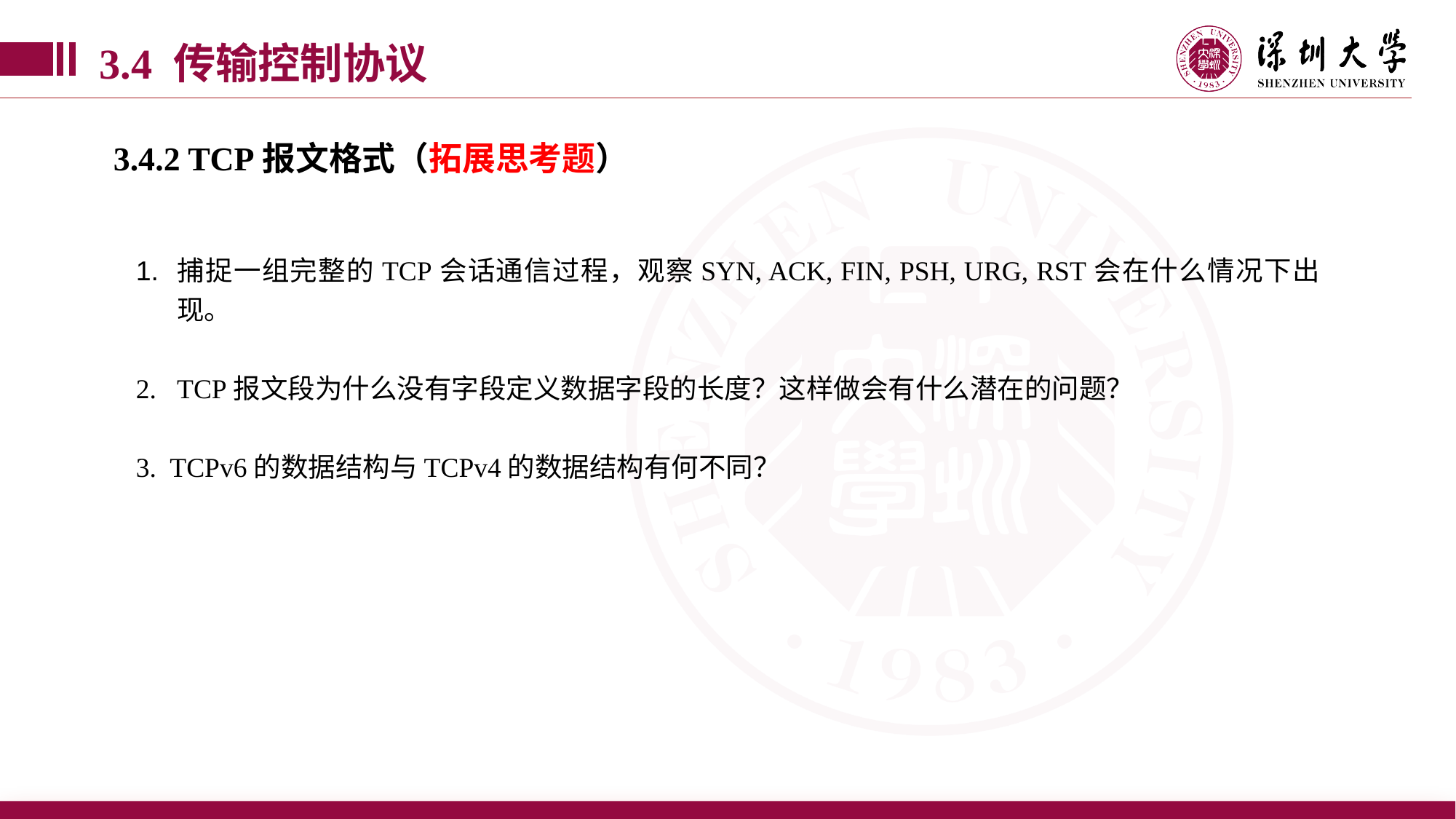

3.4 传输控制协议

3.4.2 TCP报文格式（拓展思考题）
捕捉一组完整的TCP会话通信过程，观察SYN, ACK, FIN, PSH, URG, RST会在什么情况下出现。

TCP报文段为什么没有字段定义数据字段的长度？这样做会有什么潜在的问题？

3.  TCPv6的数据结构与TCPv4的数据结构有何不同？